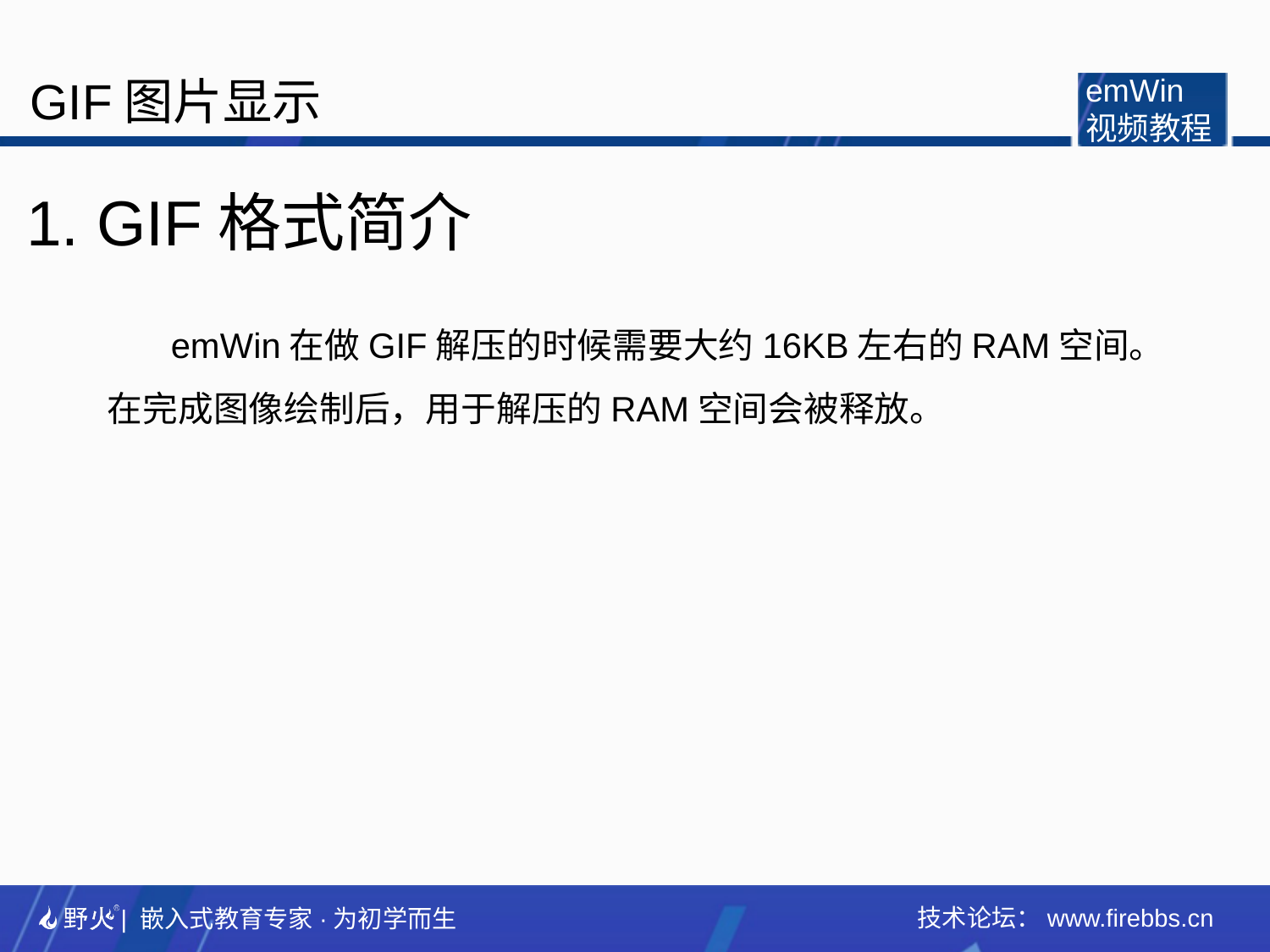

GIF图片显示
emWin
视频教程
1. GIF格式简介
emWin在做GIF解压的时候需要大约16KB左右的RAM空间。在完成图像绘制后，用于解压的RAM空间会被释放。